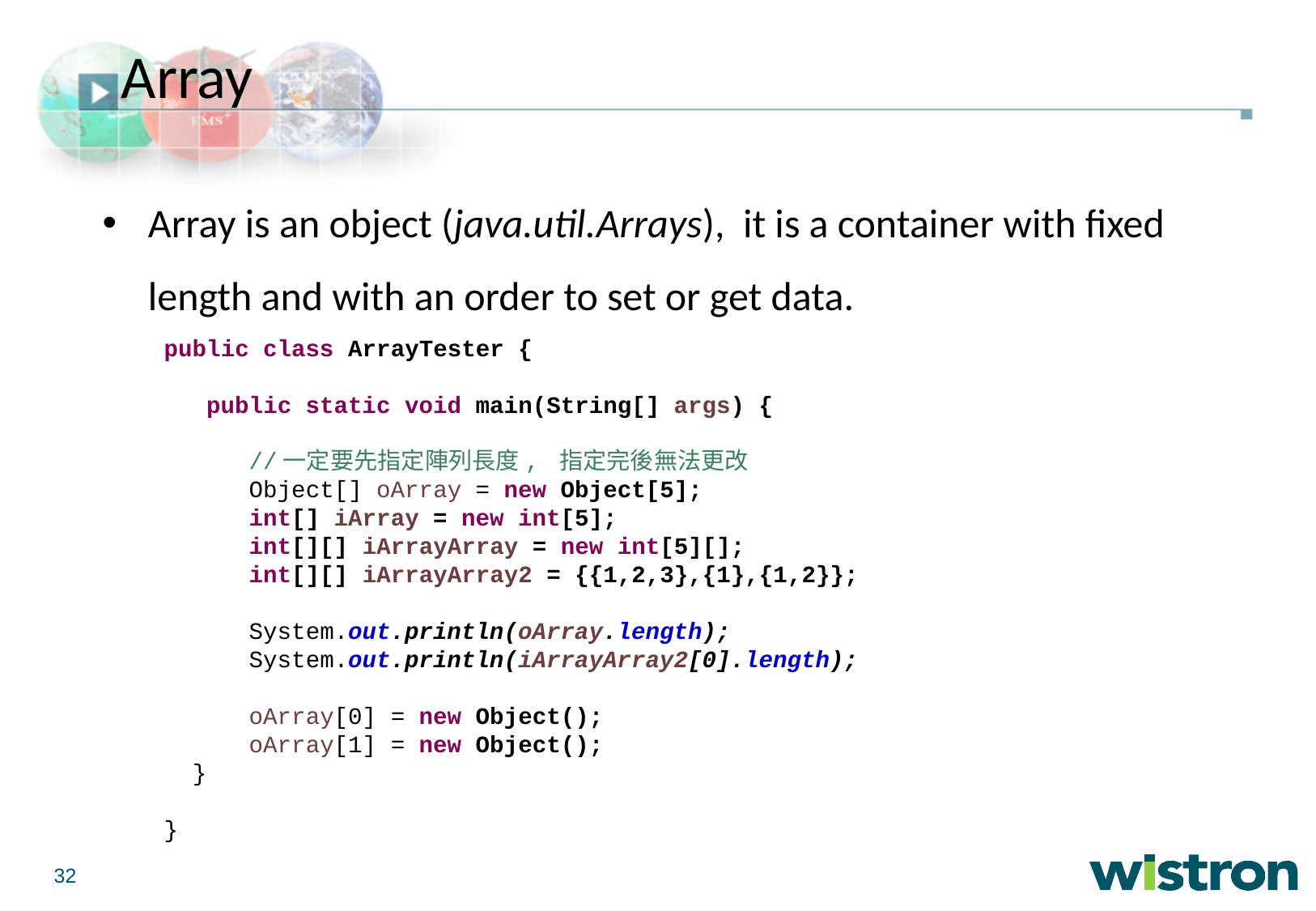

Array
Array is an object (java.util.Arrays),  it is a container with fixed length and with an order to set or get data.
public class ArrayTester {

   public static void main(String[] args) {

      //一定要先指定陣列長度, 指定完後無法更改
      Object[] oArray = new Object[5];
      int[] iArray = new int[5];
      int[][] iArrayArray = new int[5][];
      int[][] iArrayArray2 = {{1,2,3},{1},{1,2}};

      System.out.println(oArray.length);
      System.out.println(iArrayArray2[0].length);

      oArray[0] = new Object();
      oArray[1] = new Object();
  }

}